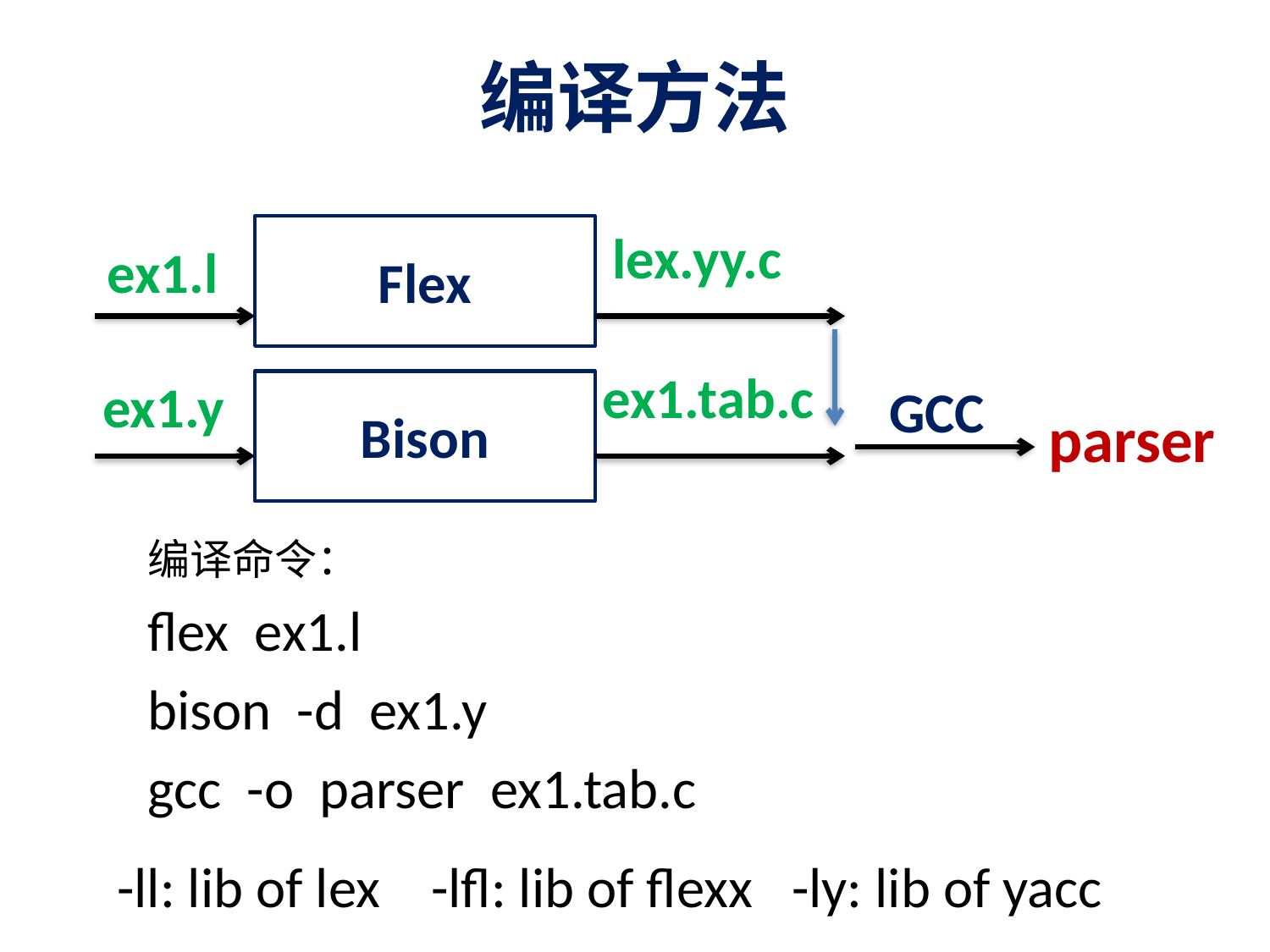

# 编译方法
Flex
lex.yy.c
ex1.l
ex1.tab.c
ex1.y
GCC
Bison
parser
编译命令：
flex  ex1.l
bison  -d  ex1.y
gcc  -o  parser  ex1.tab.c
-ll: lib of lex    -lfl: lib of flexx   -ly: lib of yacc